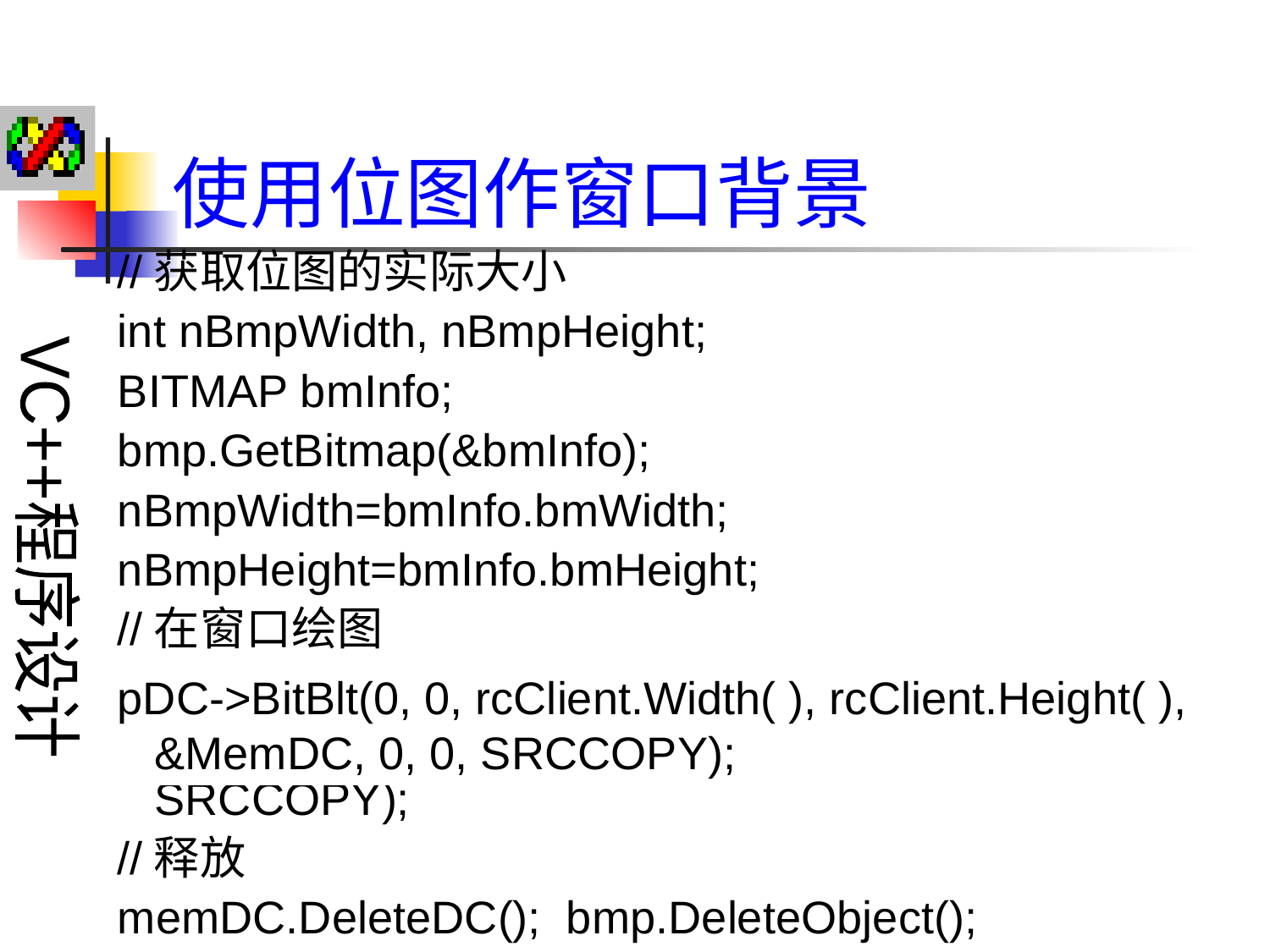

# 使用位图作窗口背景
//获取位图的实际大小
int nBmpWidth, nBmpHeight;
BITMAP bmInfo;
bmp.GetBitmap(&bmInfo);
nBmpWidth=bmInfo.bmWidth;
nBmpHeight=bmInfo.bmHeight;
//在窗口绘图
pDC->StretchBlt(0,0,clientRC.Width(),clientRC.Height(),           &memDC, 0, 0, nBmpWidth, nBmpHeight, SRCCOPY);
//释放
memDC.DeleteDC();  bmp.DeleteObject();
//ReleaseDC(pDC);
pDC->BitBlt(0, 0, rcClient.Width( ), rcClient.Height( ), &MemDC, 0, 0, SRCCOPY);